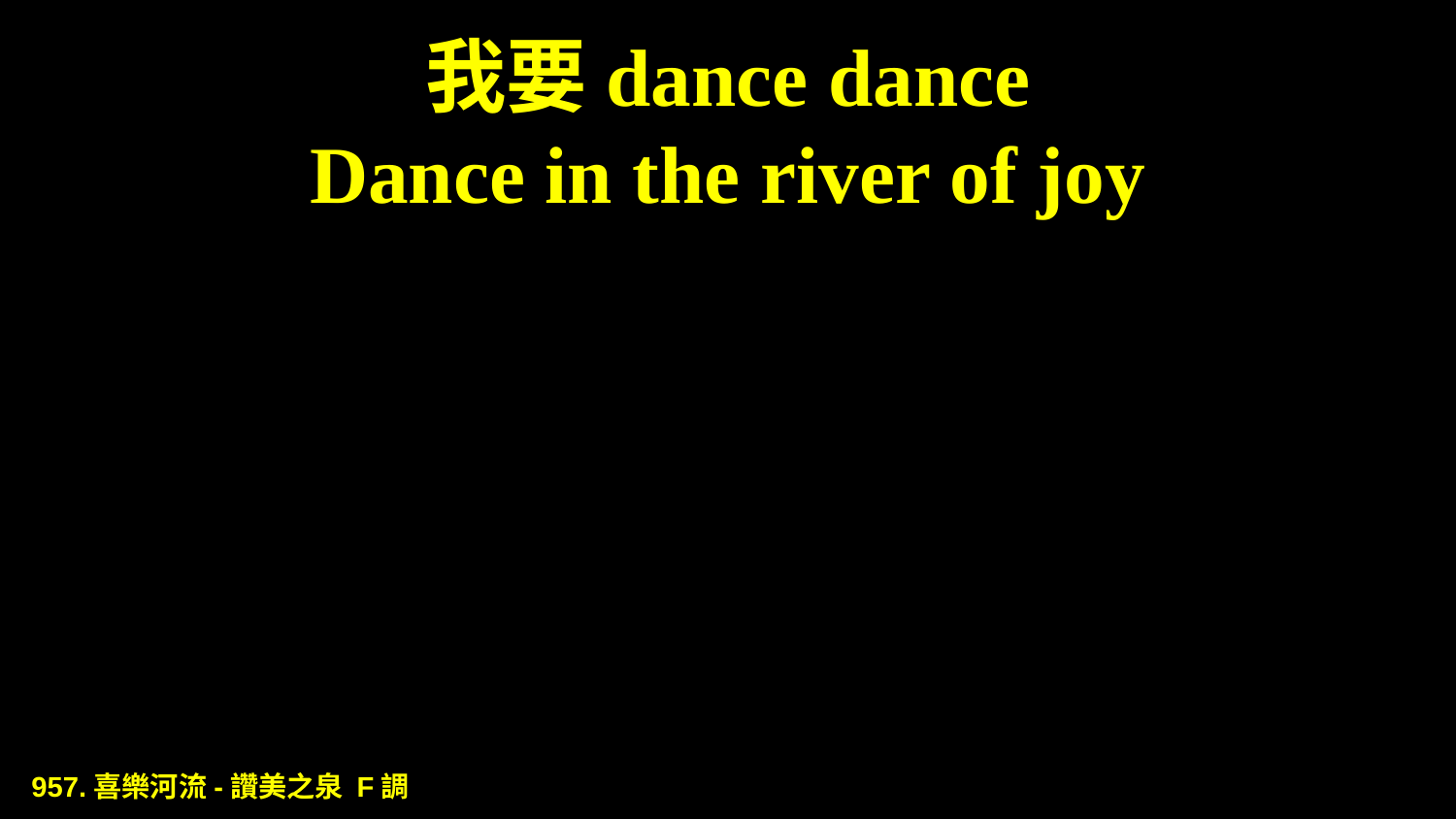

# 我要dance dance Dance in the river of joy
957.喜樂河流-讚美之泉 F調